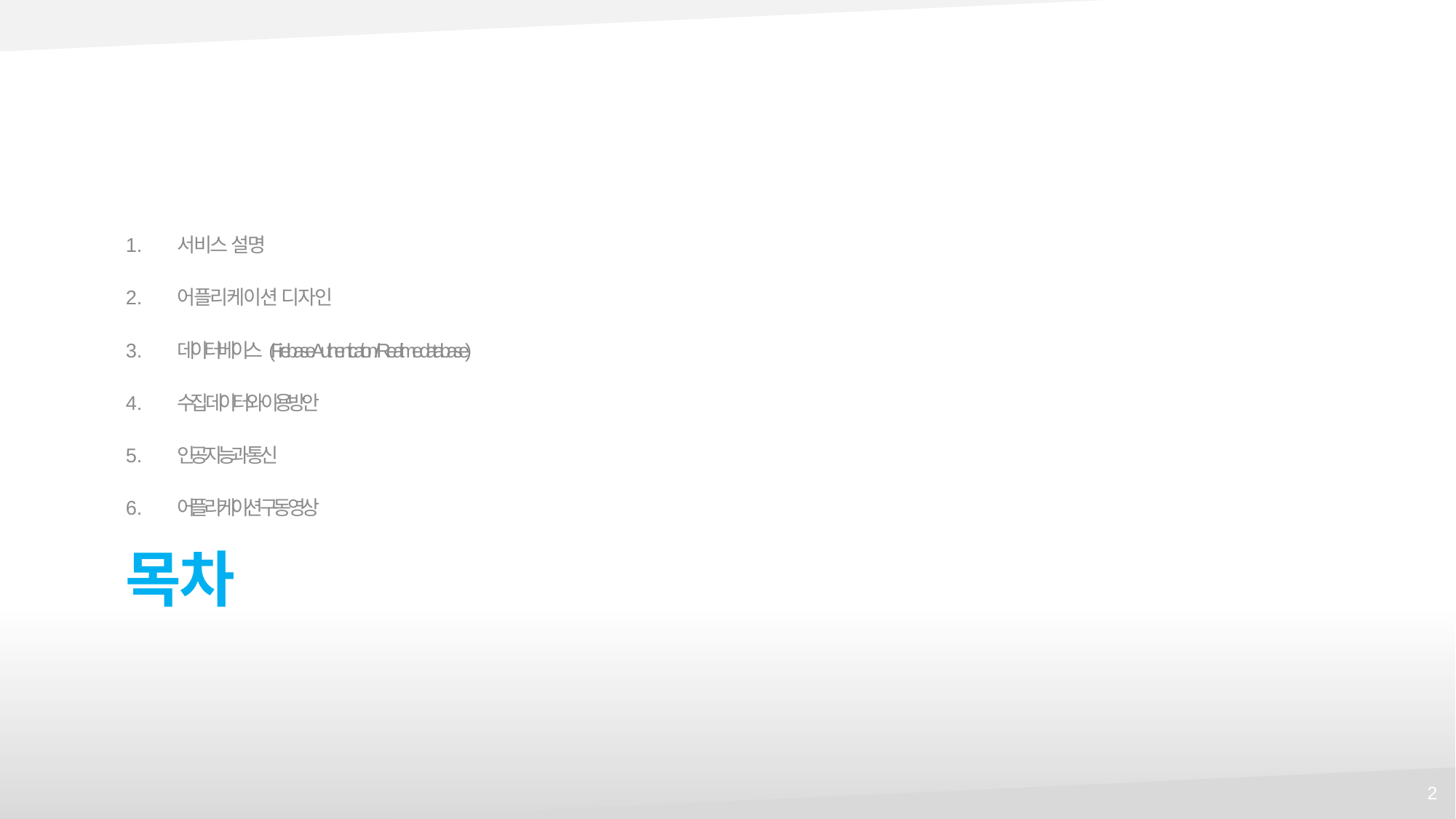

서비스 설명
어플리케이션 디자인
데이터베이스 (Firebase Authentication / Realtime database)
수집 데이터와 이용방안
인공지능과 통신
어플리케이션 구동 영상
# 목차
2